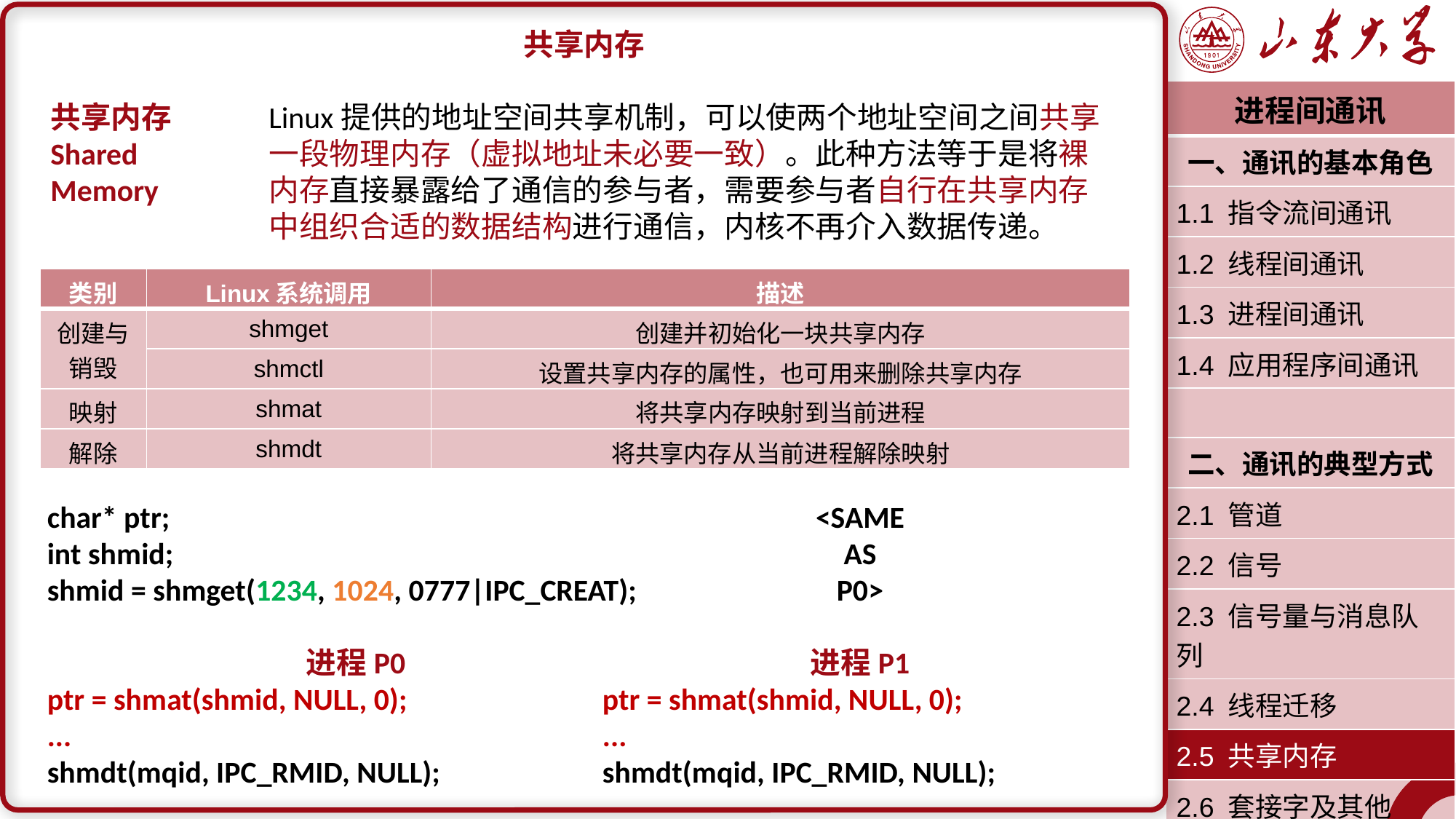

共享内存

共享内存	Linux提供的地址空间共享机制，可以使两个地址空间之间共享
Shared		一段物理内存（虚拟地址未必要一致）。此种方法等于是将裸
Memory		内存直接暴露给了通信的参与者，需要参与者自行在共享内存		中组织合适的数据结构进行通信，内核不再介入数据传递。
| 进程间通讯 |
| --- |
| 一、通讯的基本角色 |
| 1.1 指令流间通讯 |
| 1.2 线程间通讯 |
| 1.3 进程间通讯 |
| 1.4 应用程序间通讯 |
|  |
| 二、通讯的典型方式 |
| 2.1 管道 |
| 2.2 信号 |
| 2.3 信号量与消息队列 |
| 2.4 线程迁移 |
| 2.5 共享内存 |
| 2.6 套接字及其他 |
| 潘润宇 2023.06 |
| 类别 | Linux系统调用 | 描述 |
| --- | --- | --- |
| 创建与 销毁 | shmget | 创建并初始化一块共享内存 |
|  | shmctl | 设置共享内存的属性，也可用来删除共享内存 |
| 映射 | shmat | 将共享内存映射到当前进程 |
| 解除 | shmdt | 将共享内存从当前进程解除映射 |
char* ptr;
int shmid;
shmid = shmget(1234, 1024, 0777|IPC_CREAT);

进程P0
ptr = shmat(shmid, NULL, 0);
...
shmdt(mqid, IPC_RMID, NULL);
<SAME
AS
P0>

进程P1
ptr = shmat(shmid, NULL, 0);
...
shmdt(mqid, IPC_RMID, NULL);